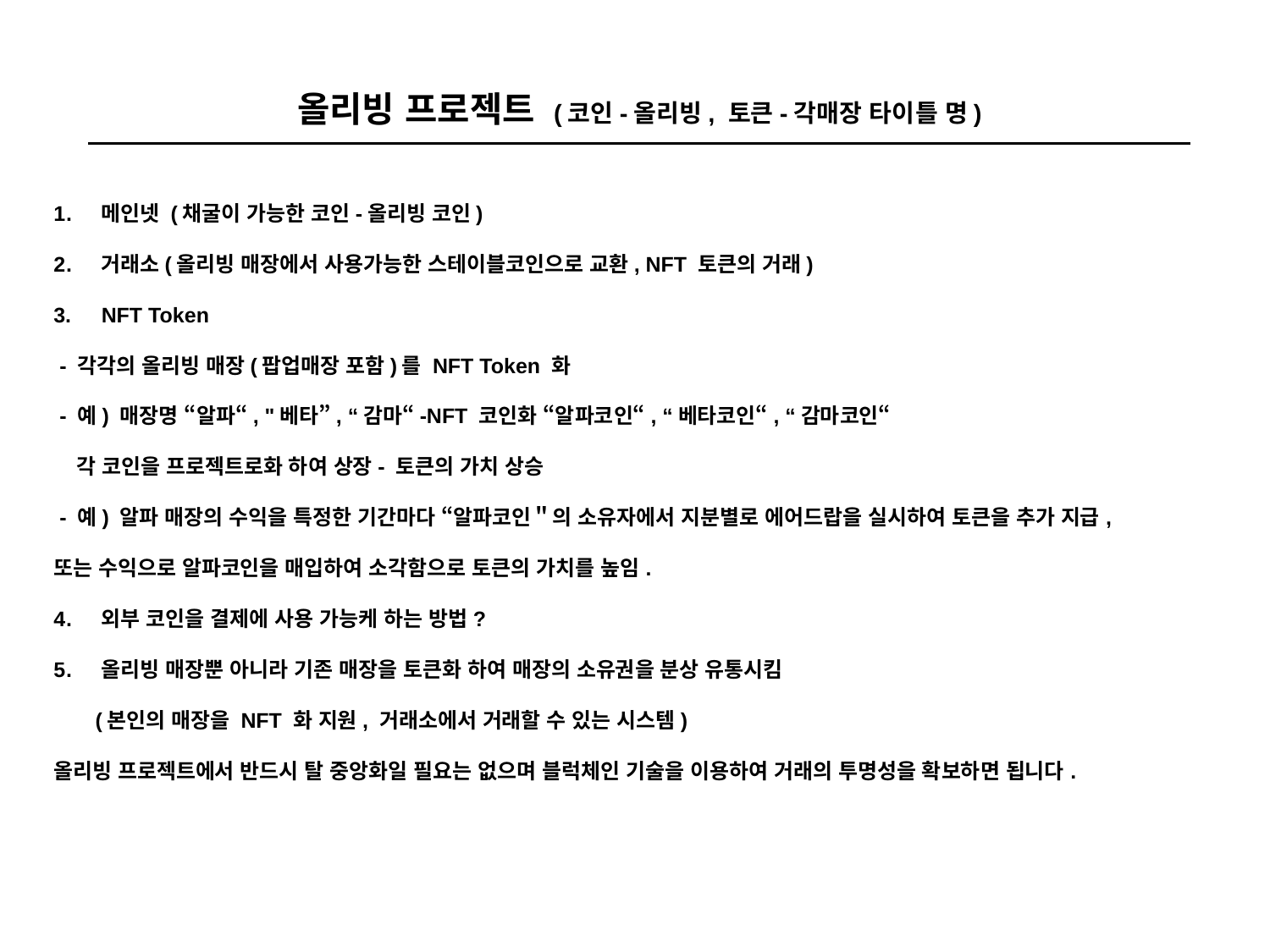

올리빙 프로젝트 (코인-올리빙, 토큰-각매장 타이틀 명)
메인넷 (채굴이 가능한 코인-올리빙 코인)
거래소(올리빙 매장에서 사용가능한 스테이블코인으로 교환, NFT 토큰의 거래)
NFT Token
 - 각각의 올리빙 매장(팝업매장 포함)를 NFT Token 화
 - 예) 매장명 “알파“, "베타”, “감마“-NFT 코인화 “알파코인“, “베타코인“, “감마코인“
   각 코인을 프로젝트로화 하여 상장- 토큰의 가치 상승
 - 예) 알파 매장의 수익을 특정한 기간마다 “알파코인＂의 소유자에서 지분별로 에어드랍을 실시하여 토큰을 추가 지급,           또는 수익으로 알파코인을 매입하여 소각함으로 토큰의 가치를 높임.
외부 코인을 결제에 사용 가능케 하는 방법?
올리빙 매장뿐 아니라 기존 매장을 토큰화 하여 매장의 소유권을 분상 유통시킴
       (본인의 매장을 NFT 화 지원, 거래소에서 거래할 수 있는 시스템)
올리빙 프로젝트에서 반드시 탈 중앙화일 필요는 없으며 블럭체인 기술을 이용하여 거래의 투명성을 확보하면 됩니다.